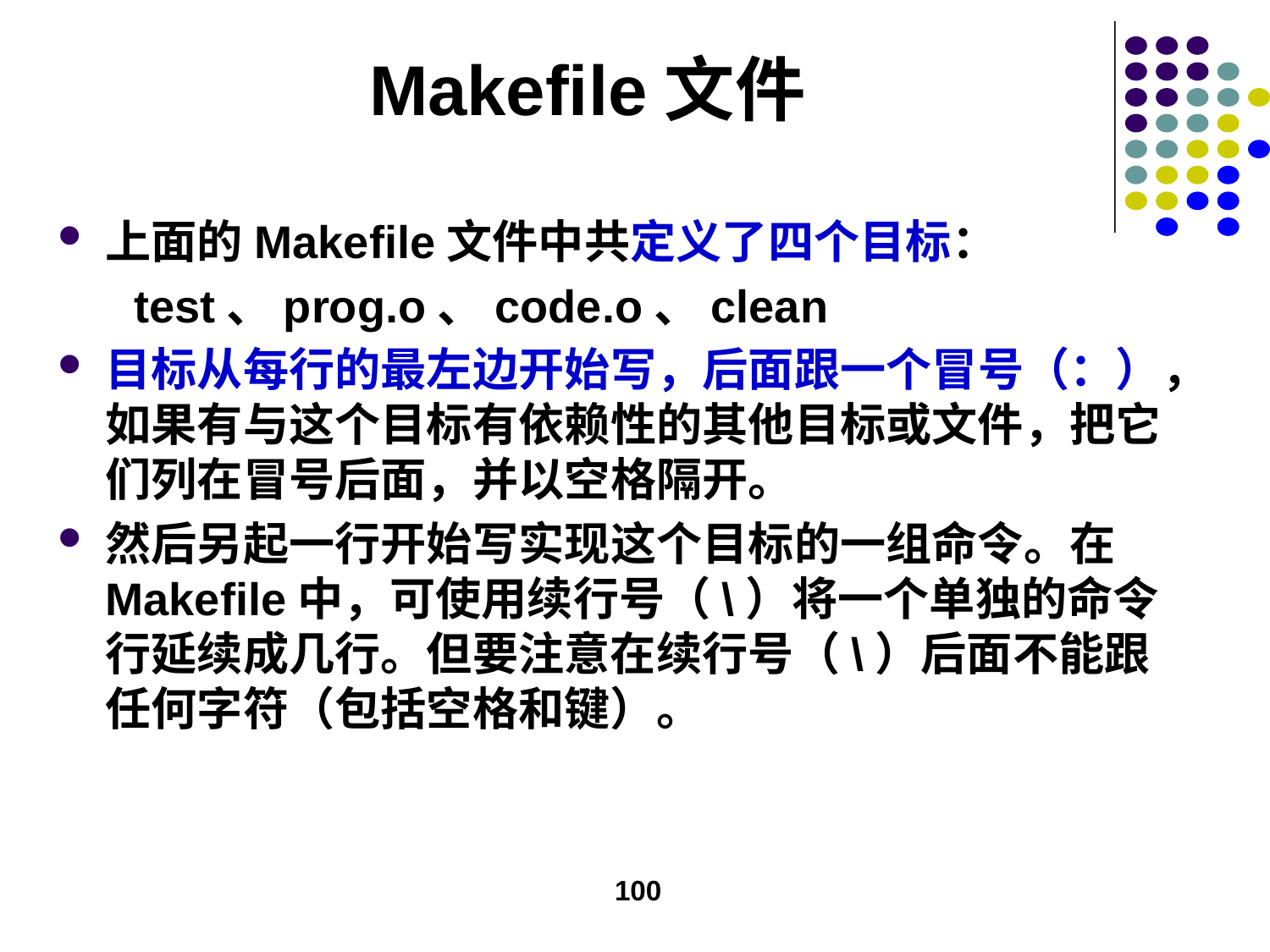

# Makefile文件
上面的Makefile文件中共定义了四个目标：
      test、prog.o、code.o、clean
目标从每行的最左边开始写，后面跟一个冒号（：），如果有与这个目标有依赖性的其他目标或文件，把它们列在冒号后面，并以空格隔开。
然后另起一行开始写实现这个目标的一组命令。在Makefile中，可使用续行号（\）将一个单独的命令行延续成几行。但要注意在续行号（\）后面不能跟任何字符（包括空格和键）。
100